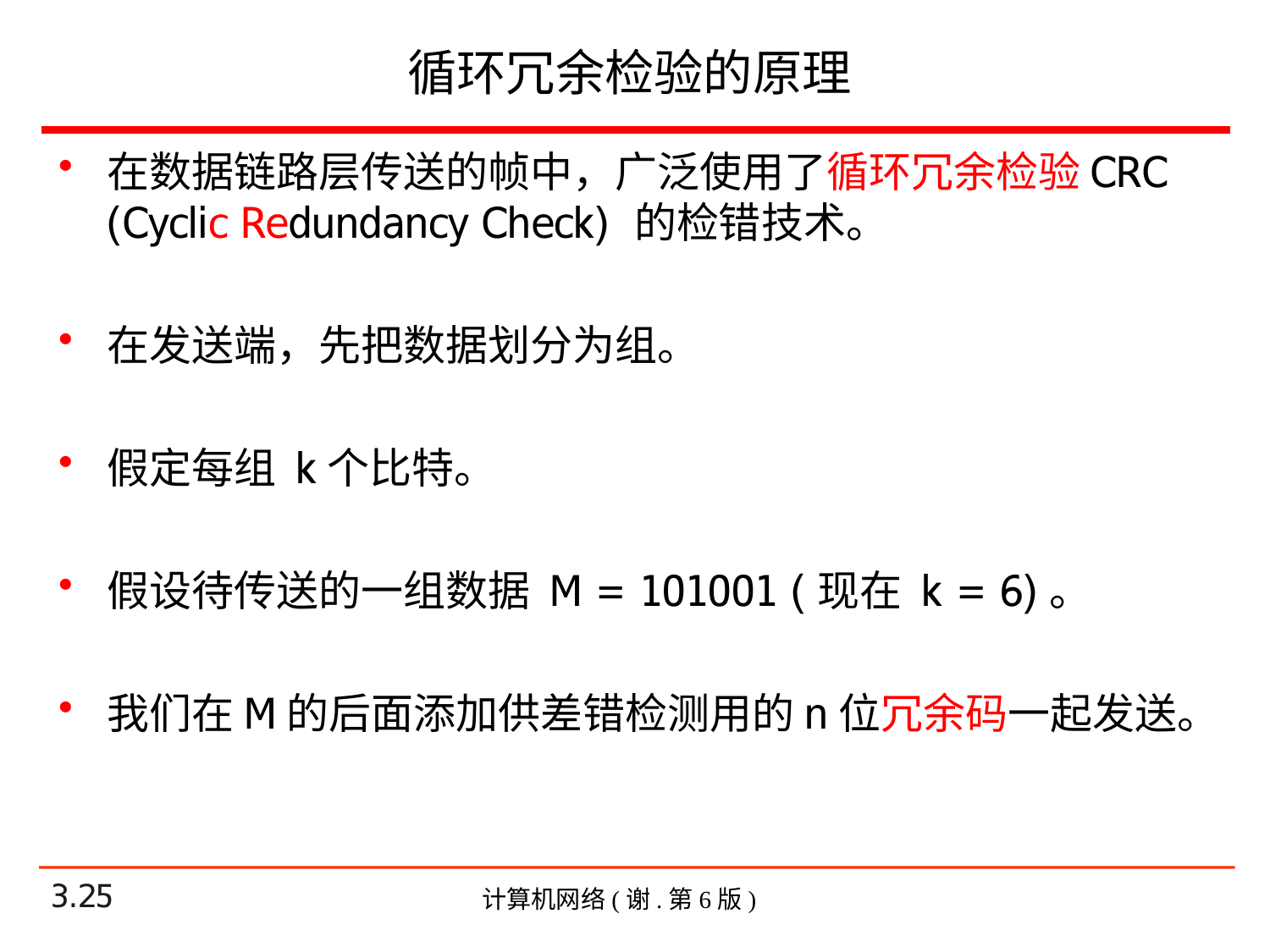

# 循环冗余检验的原理
在数据链路层传送的帧中，广泛使用了循环冗余检验CRC (Cyclic Redundancy Check) 的检错技术。

在发送端，先把数据划分为组。

假定每组 k个比特。

假设待传送的一组数据 M = 101001 (现在 k = 6)。

我们在M的后面添加供差错检测用的n位冗余码一起发送。